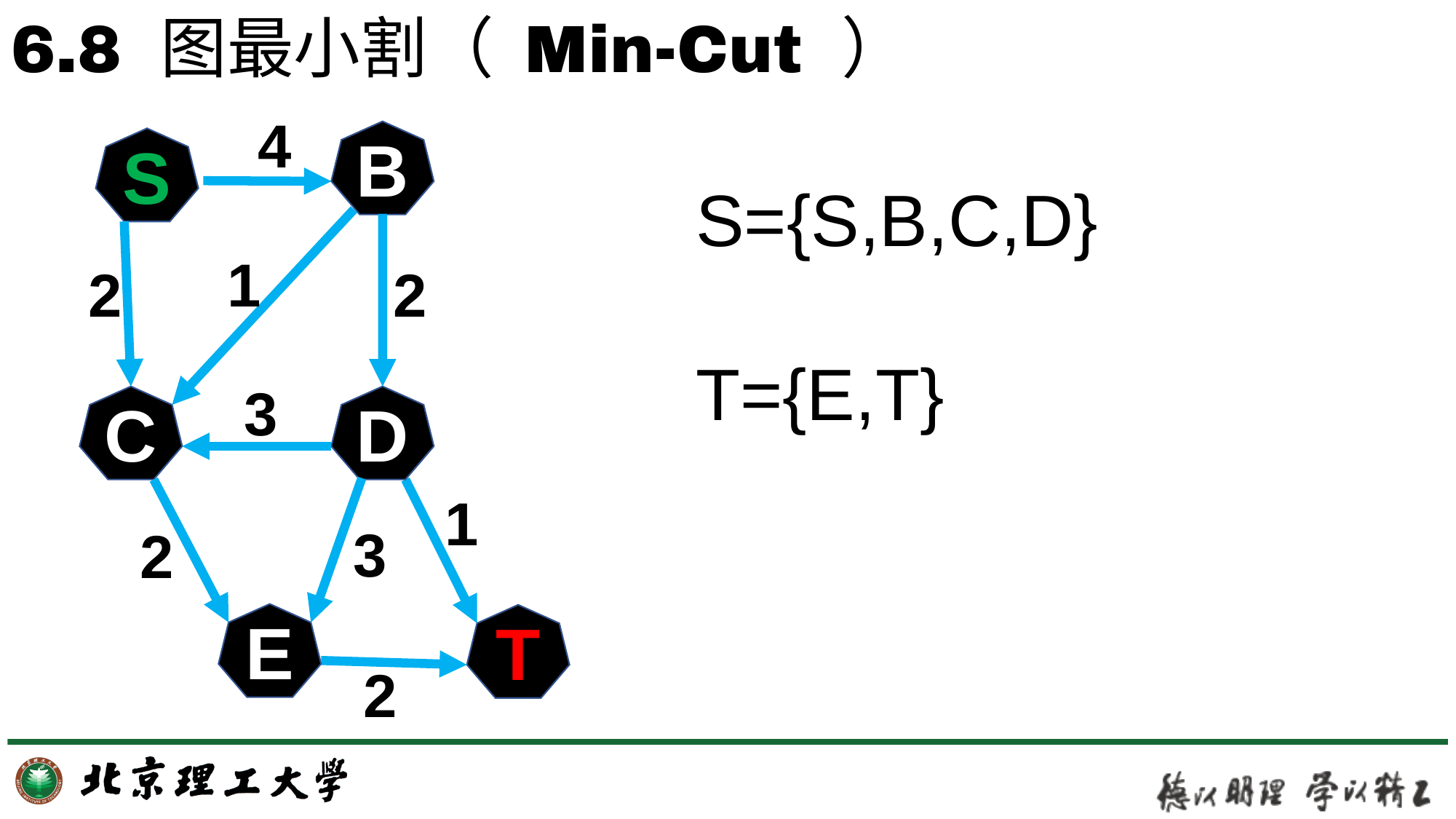

6.8 图最小割（ Min-Cut ）
4
B
S
S={S,B,C,D}

T={E,T}
1
2
2
3
C
D
1
3
2
E
T
2